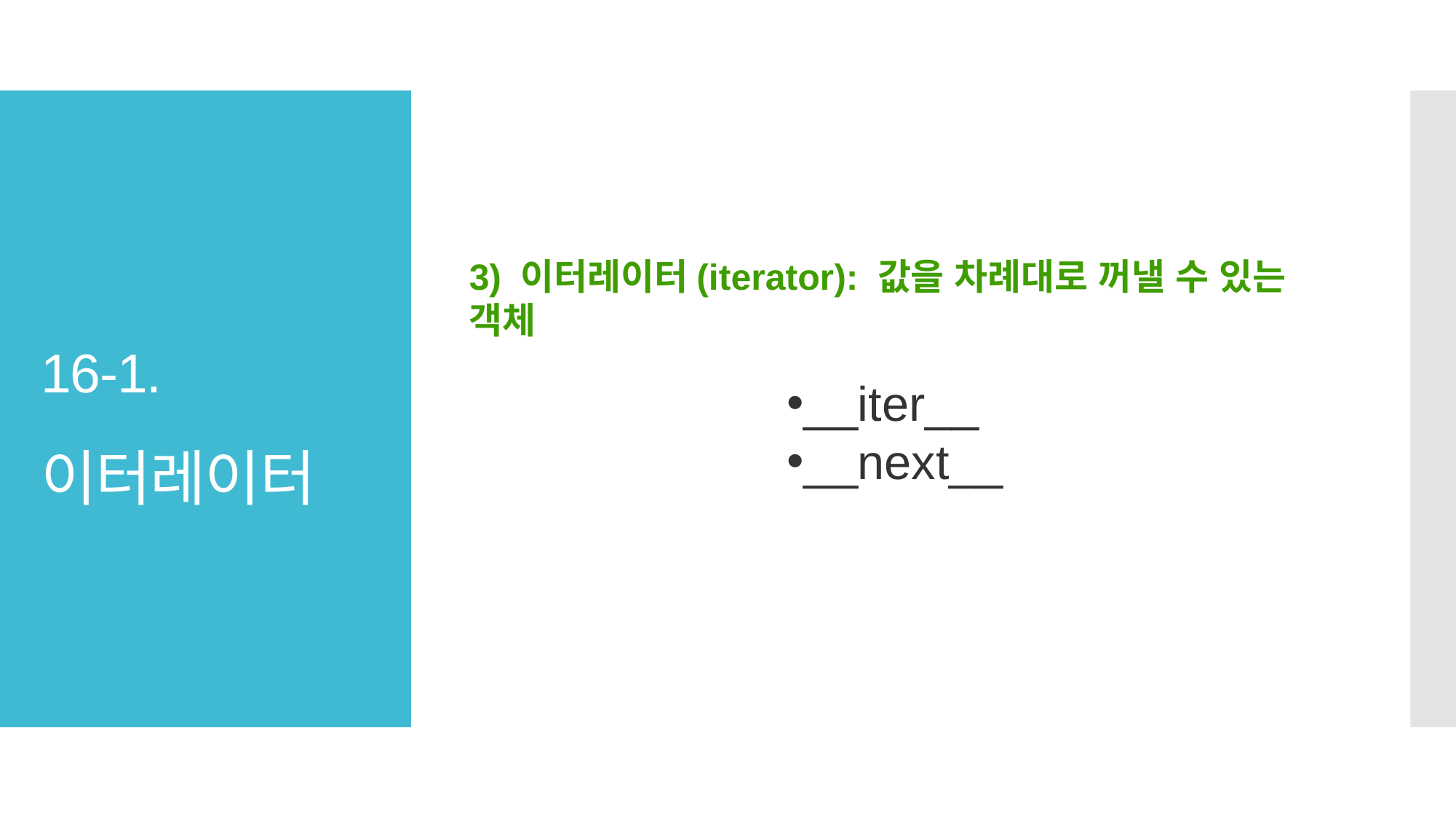

# 16-1. 이터레이터
3) 이터레이터(iterator): 값을 차례대로 꺼낼 수 있는 객체
__iter__
__next__